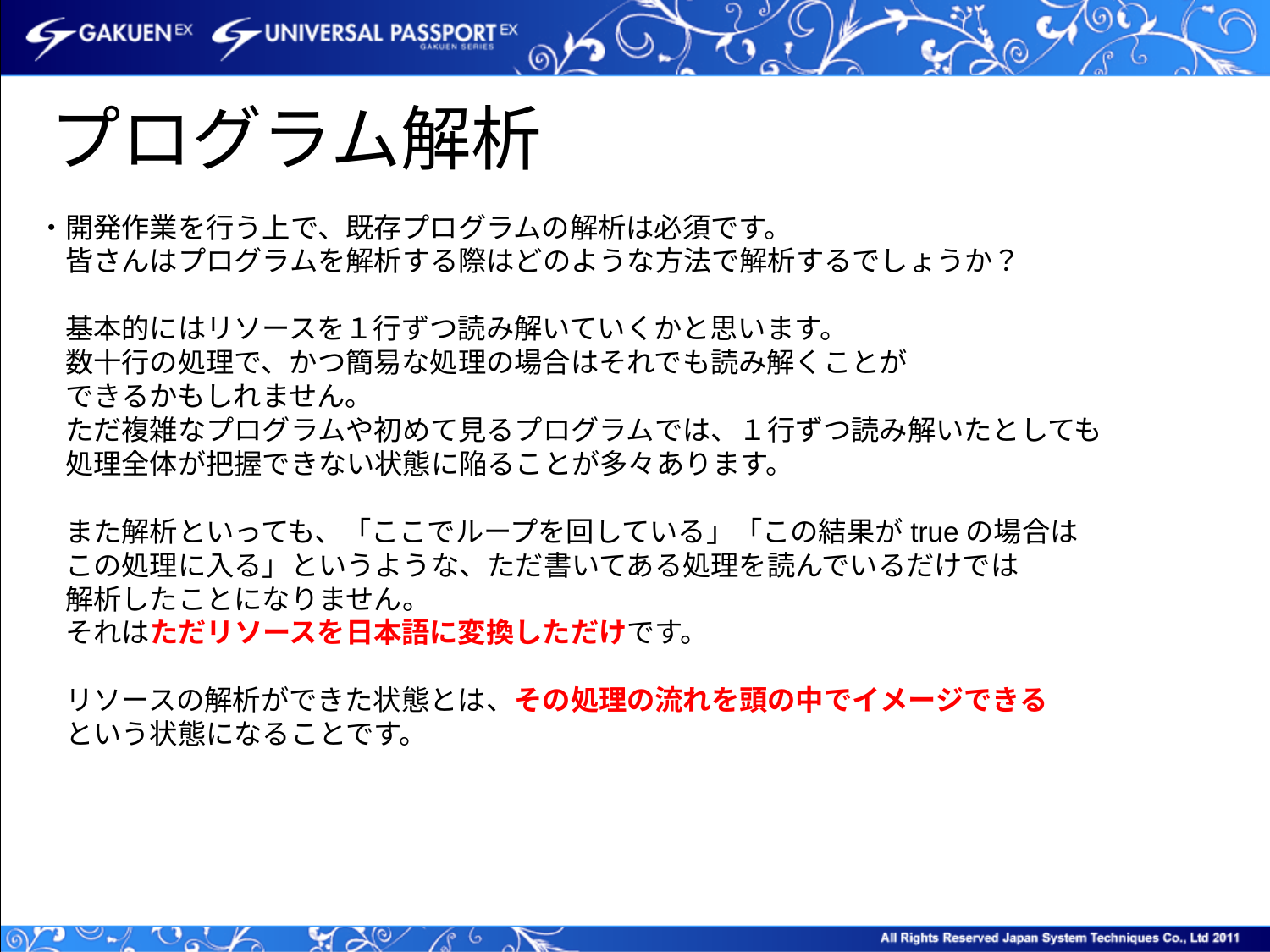

# プログラム解析
・開発作業を行う上で、既存プログラムの解析は必須です。
　皆さんはプログラムを解析する際はどのような方法で解析するでしょうか？

　基本的にはリソースを１行ずつ読み解いていくかと思います。
　数十行の処理で、かつ簡易な処理の場合はそれでも読み解くことが
　できるかもしれません。
　ただ複雑なプログラムや初めて見るプログラムでは、１行ずつ読み解いたとしても
　処理全体が把握できない状態に陥ることが多々あります。

　また解析といっても、「ここでループを回している」「この結果がtrueの場合は
　この処理に入る」というような、ただ書いてある処理を読んでいるだけでは
　解析したことになりません。
　それはただリソースを日本語に変換しただけです。

　リソースの解析ができた状態とは、その処理の流れを頭の中でイメージできる
　という状態になることです。